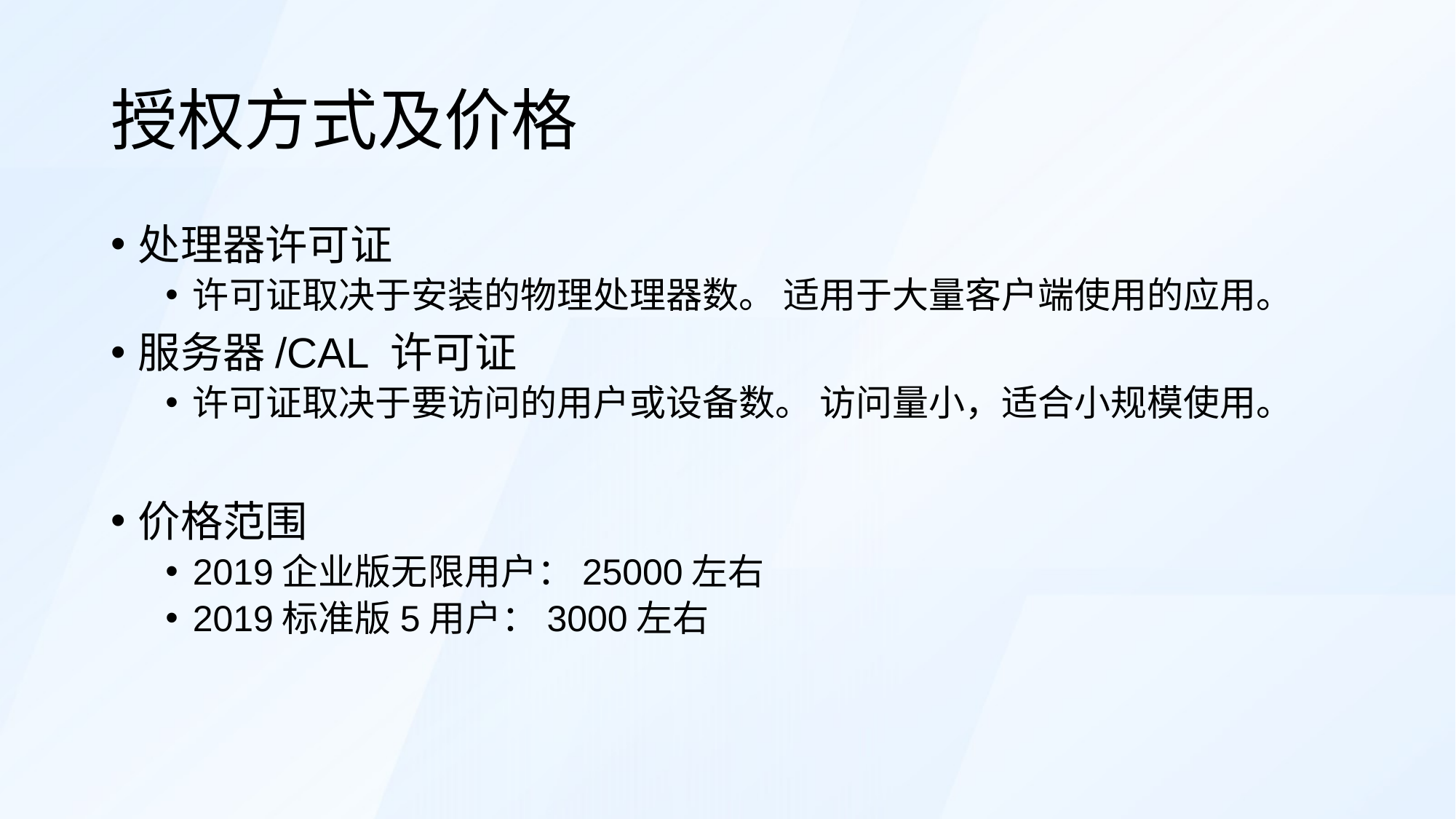

# 授权方式及价格
处理器许可证
许可证取决于安装的物理处理器数。 适用于大量客户端使用的应用。
服务器/CAL 许可证
许可证取决于要访问的用户或设备数。 访问量小，适合小规模使用。

价格范围
2019企业版无限用户：25000左右
2019标准版5用户：3000左右